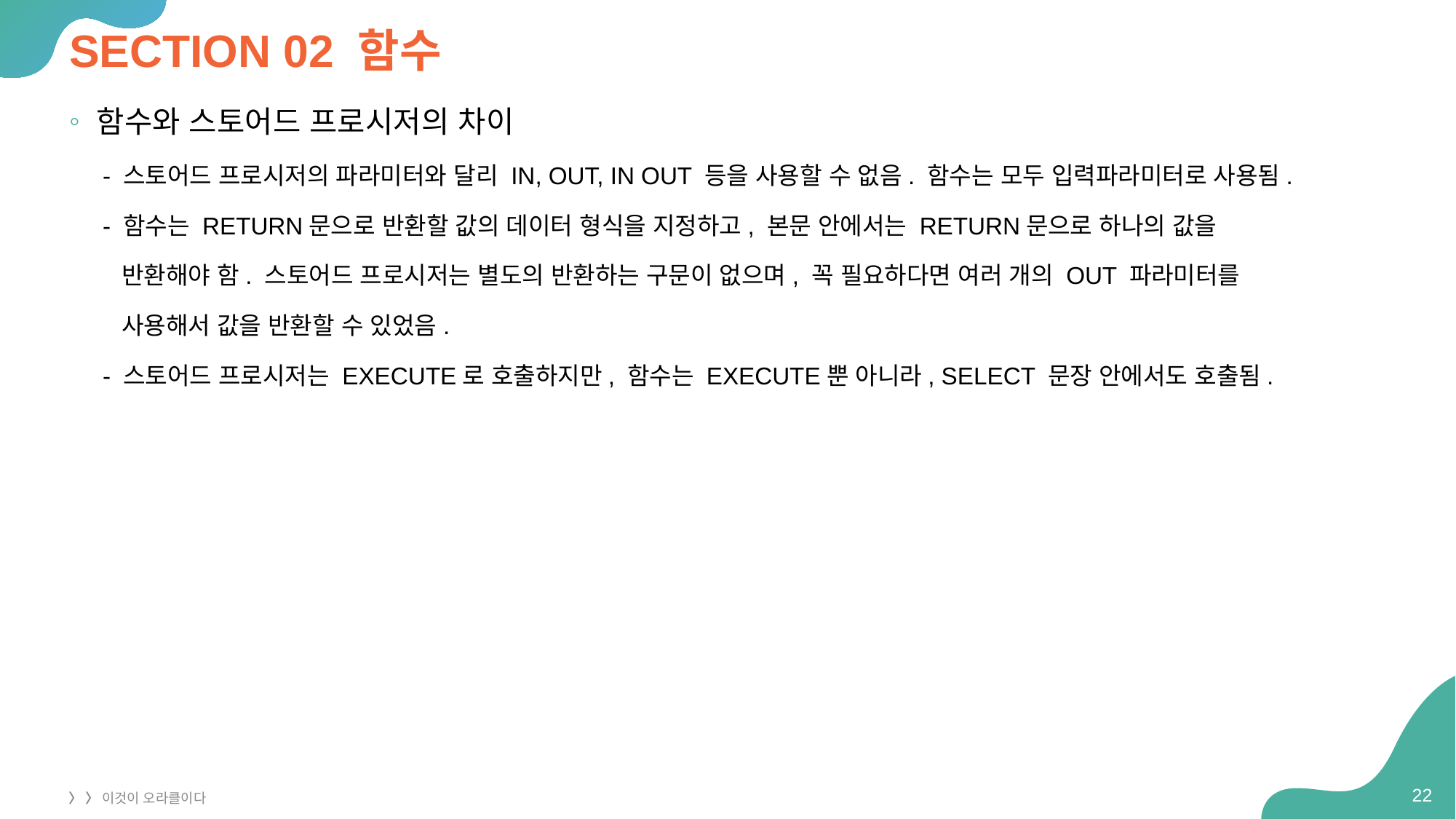

# SECTION 02 함수
함수와 스토어드 프로시저의 차이
     - 스토어드 프로시저의 파라미터와 달리 IN, OUT, IN OUT 등을 사용할 수 없음. 함수는 모두 입력파라미터로 사용됨.
     - 함수는 RETURN문으로 반환할 값의 데이터 형식을 지정하고, 본문 안에서는 RETURN문으로 하나의 값을
       반환해야 함. 스토어드 프로시저는 별도의 반환하는 구문이 없으며, 꼭 필요하다면 여러 개의 OUT 파라미터를
       사용해서 값을 반환할 수 있었음.
     - 스토어드 프로시저는 EXECUTE로 호출하지만, 함수는 EXECUTE뿐 아니라, SELECT 문장 안에서도 호출됨.
22
〉 〉 이것이 오라클이다